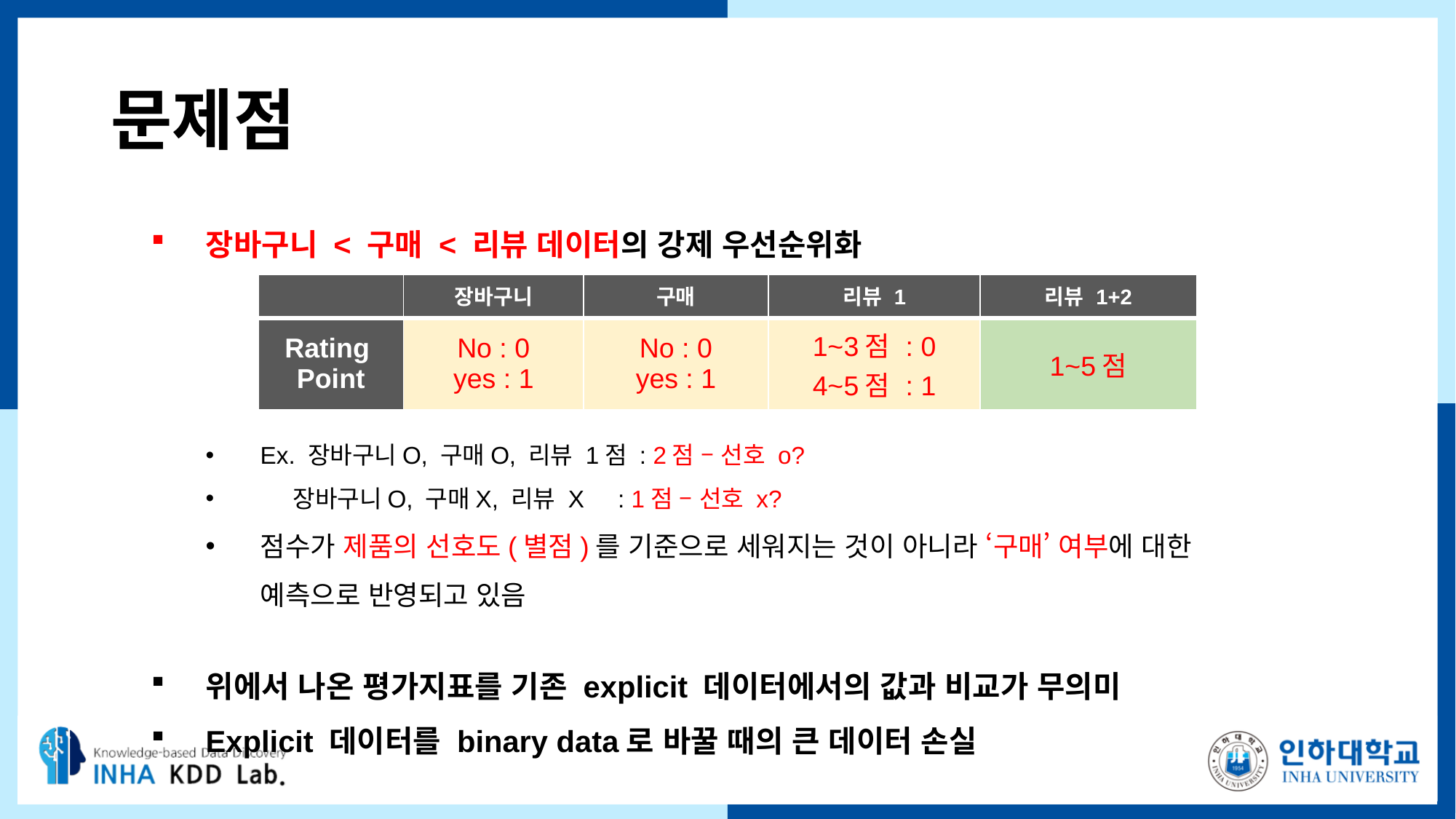

# 문제점
장바구니 < 구매 < 리뷰 데이터의 강제 우선순위화

Ex. 장바구니O, 구매O, 리뷰 1점 : 2점 – 선호 o?
    장바구니O, 구매X, 리뷰 X     : 1점 – 선호 x?
점수가 제품의 선호도(별점)를 기준으로 세워지는 것이 아니라 ‘구매’ 여부에 대한 예측으로 반영되고 있음

위에서 나온 평가지표를 기존 explicit 데이터에서의 값과 비교가 무의미
Explicit 데이터를 binary data로 바꿀 때의 큰 데이터 손실
|  | 장바구니 | 구매 | 리뷰 1 | 리뷰 1+2 |
| --- | --- | --- | --- | --- |
| Rating Point | No : 0 yes : 1 | No : 0 yes : 1 | 1~3점 : 0 4~5점 : 1 | 1~5점 |
3